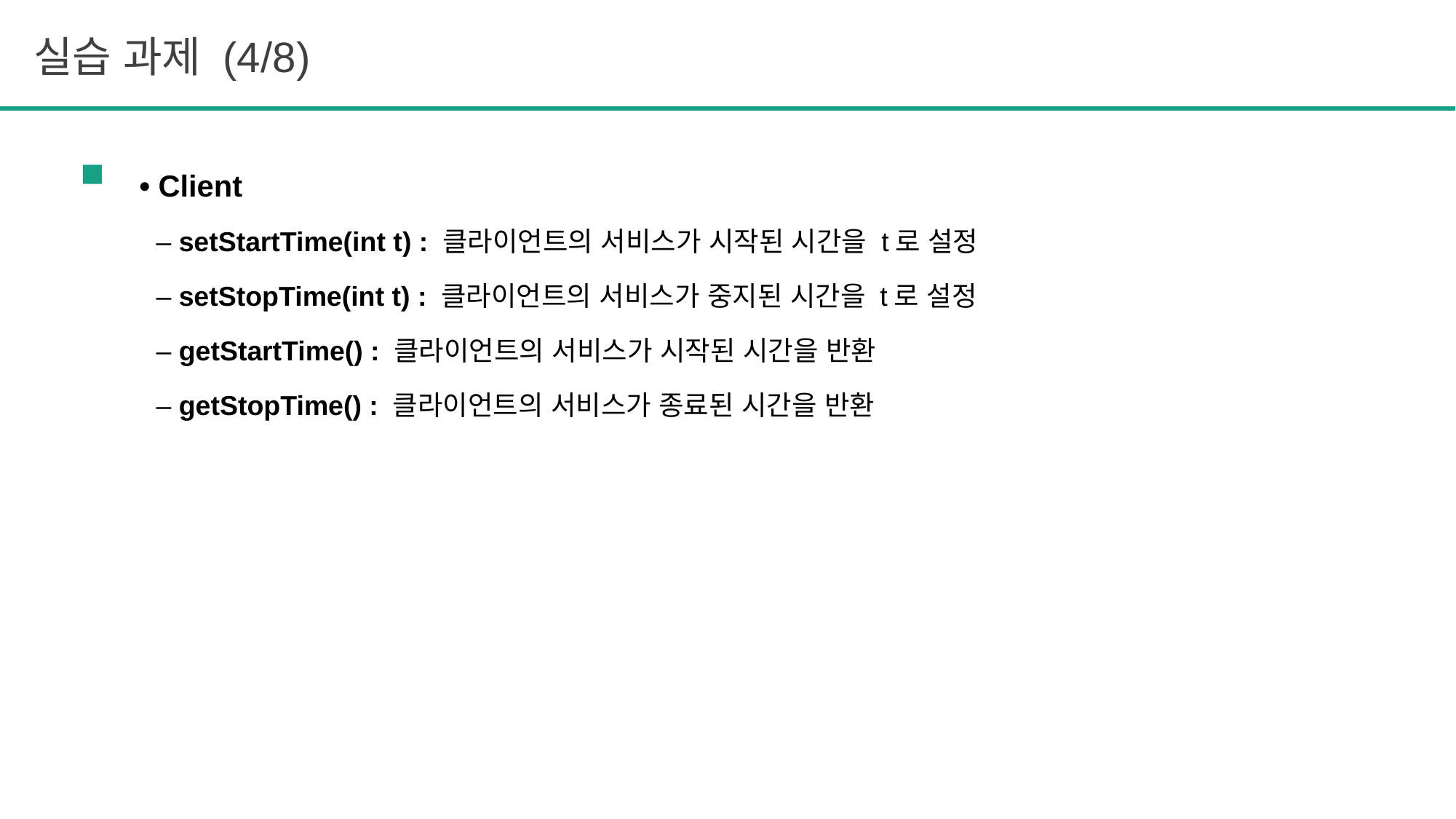

실습 과제 (4/8)
• Client
  – setStartTime(int t) : 클라이언트의 서비스가 시작된 시간을 t로 설정
  – setStopTime(int t) : 클라이언트의 서비스가 중지된 시간을 t로 설정
  – getStartTime() : 클라이언트의 서비스가 시작된 시간을 반환
  – getStopTime() : 클라이언트의 서비스가 종료된 시간을 반환